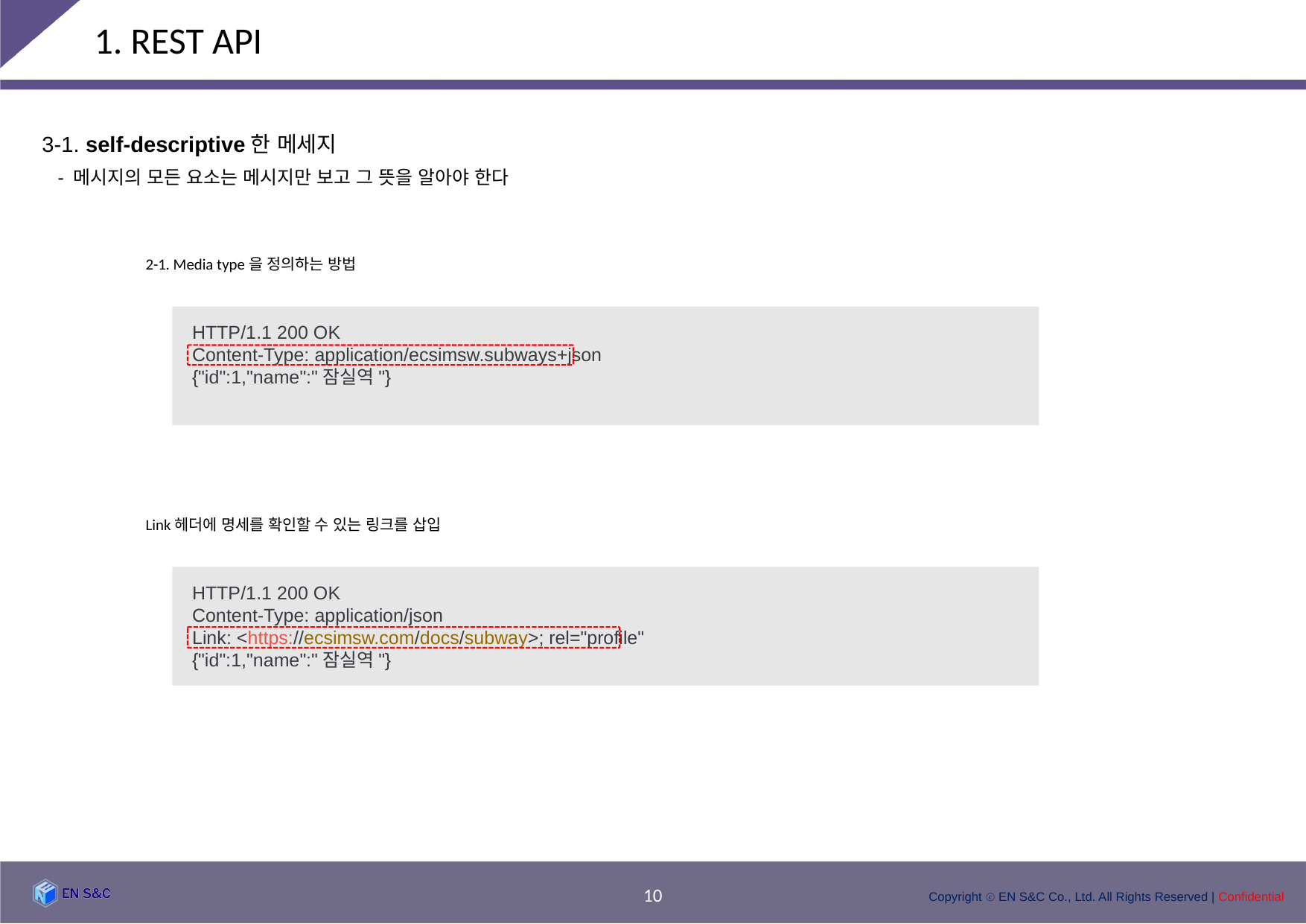

1. REST API
3-1. self-descriptive한 메세지
- 메시지의 모든 요소는 메시지만 보고 그 뜻을 알아야 한다
2-1. Media type을 정의하는 방법

HTTP/1.1 200 OK
Content-Type: application/ecsimsw.subways+json
{"id":1,"name":"잠실역"}

Link헤더에 명세를 확인할 수 있는 링크를 삽입

HTTP/1.1 200 OK
Content-Type: application/json
Link: <https://ecsimsw.com/docs/subway>; rel="profile"
{"id":1,"name":"잠실역"}

10